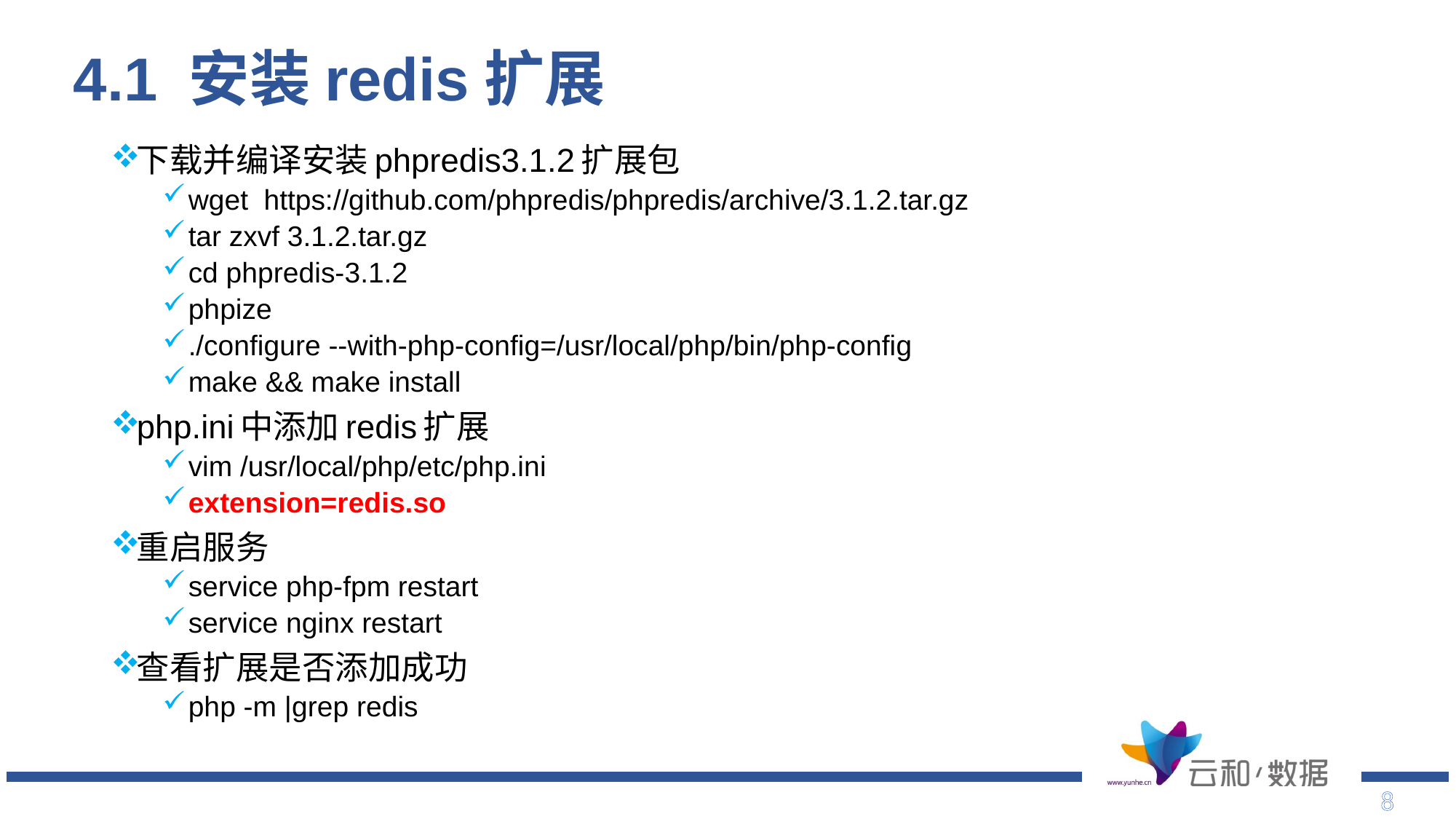

# 4.1 安装redis扩展
下载并编译安装phpredis3.1.2扩展包
wget  https://github.com/phpredis/phpredis/archive/3.1.2.tar.gz
tar zxvf 3.1.2.tar.gz
cd phpredis-3.1.2
phpize
./configure --with-php-config=/usr/local/php/bin/php-config
make && make install
php.ini中添加redis扩展
vim /usr/local/php/etc/php.ini
extension=redis.so
重启服务
service php-fpm restart
service nginx restart
查看扩展是否添加成功
php -m |grep redis